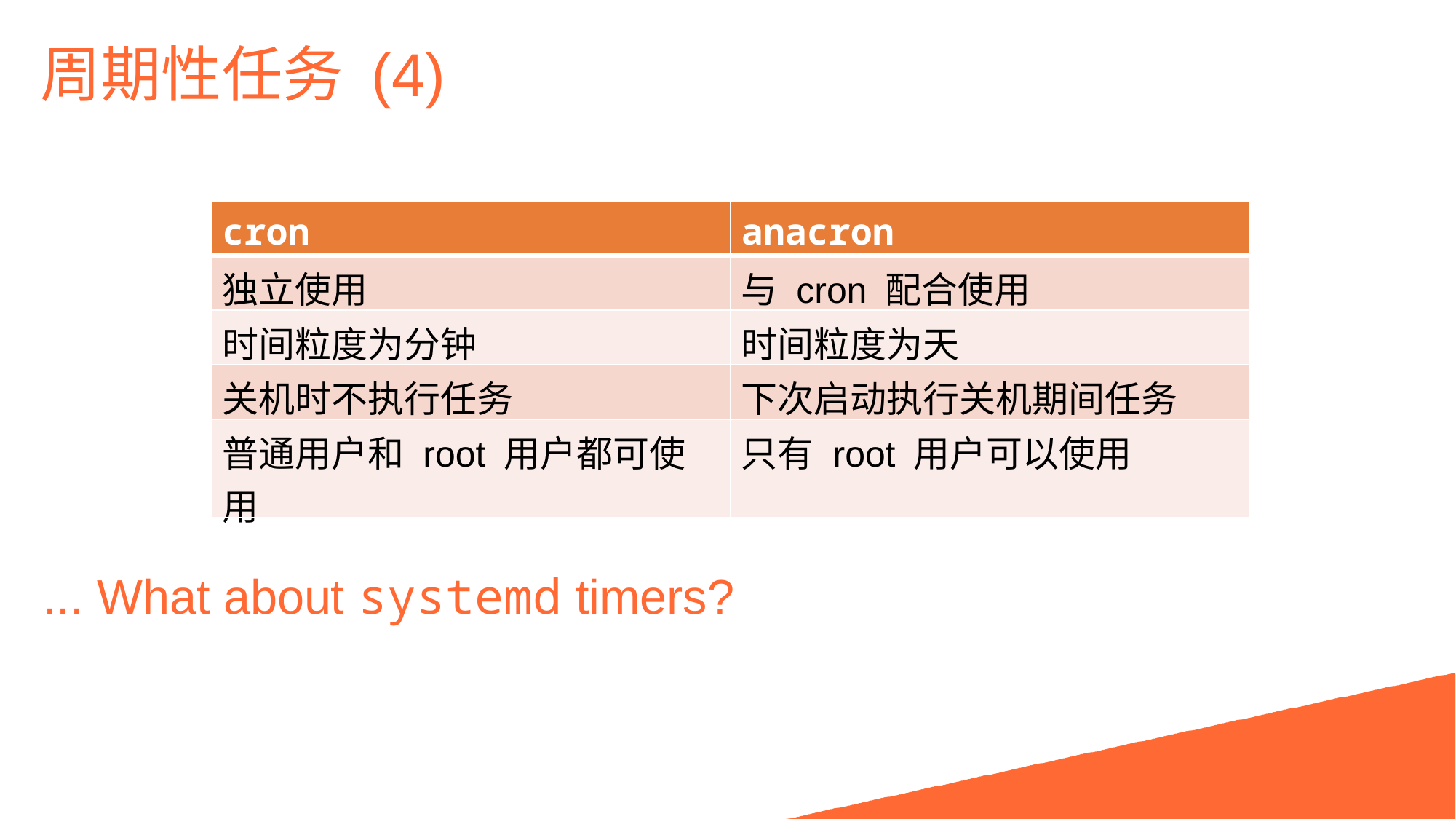

周期性任务 (4)
| cron | anacron |
| --- | --- |
| 独立使用 | 与 cron 配合使用 |
| 时间粒度为分钟 | 时间粒度为天 |
| 关机时不执行任务 | 下次启动执行关机期间任务 |
| 普通用户和 root 用户都可使用 | 只有 root 用户可以使用 |
... What about systemd timers?